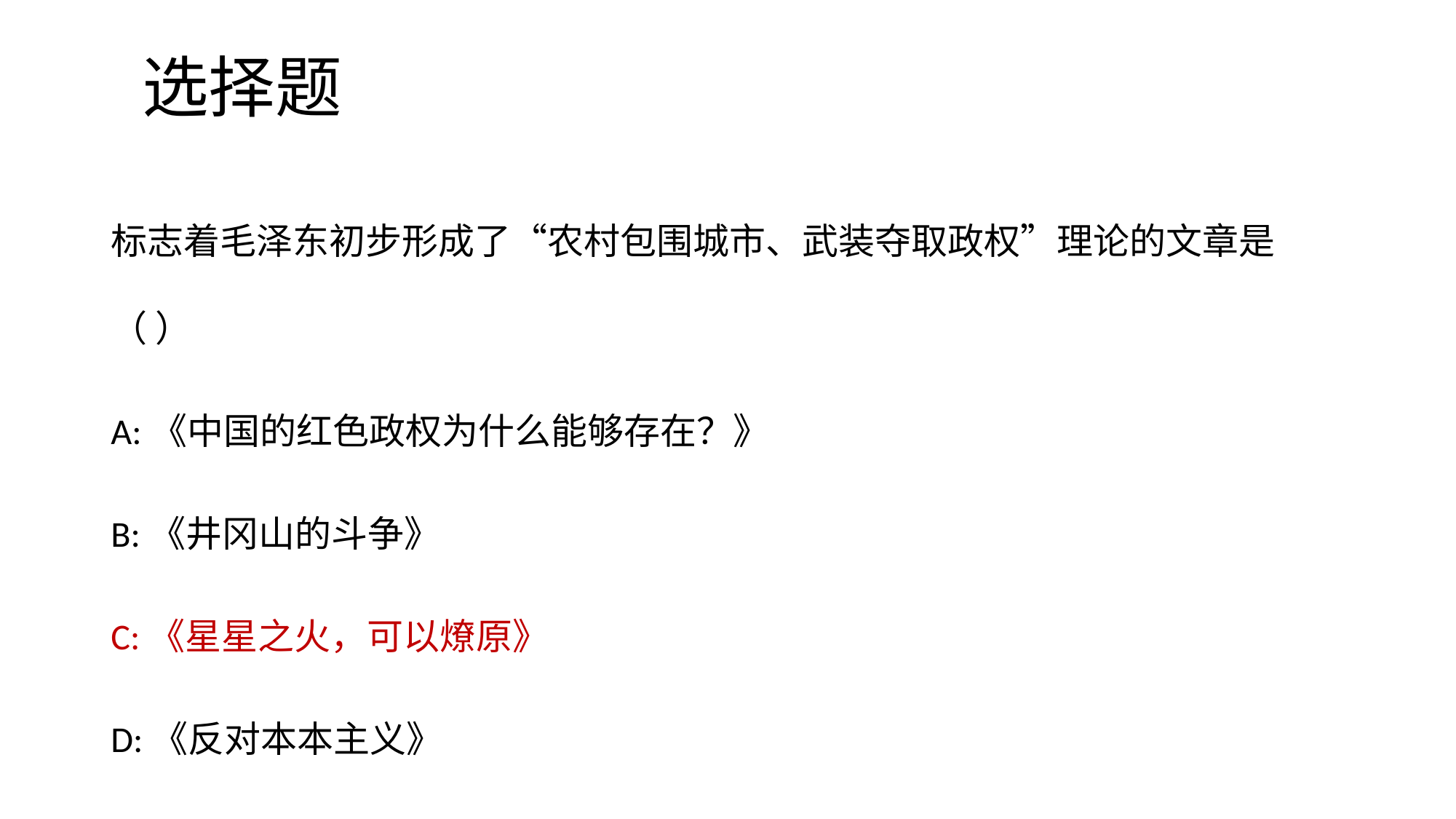

# 选择题
标志着毛泽东初步形成了“农村包围城市、武装夺取政权”理论的文章是（ ）
A:《中国的红色政权为什么能够存在？》
B:《井冈山的斗争》
C:《星星之火，可以燎原》
D:《反对本本主义》